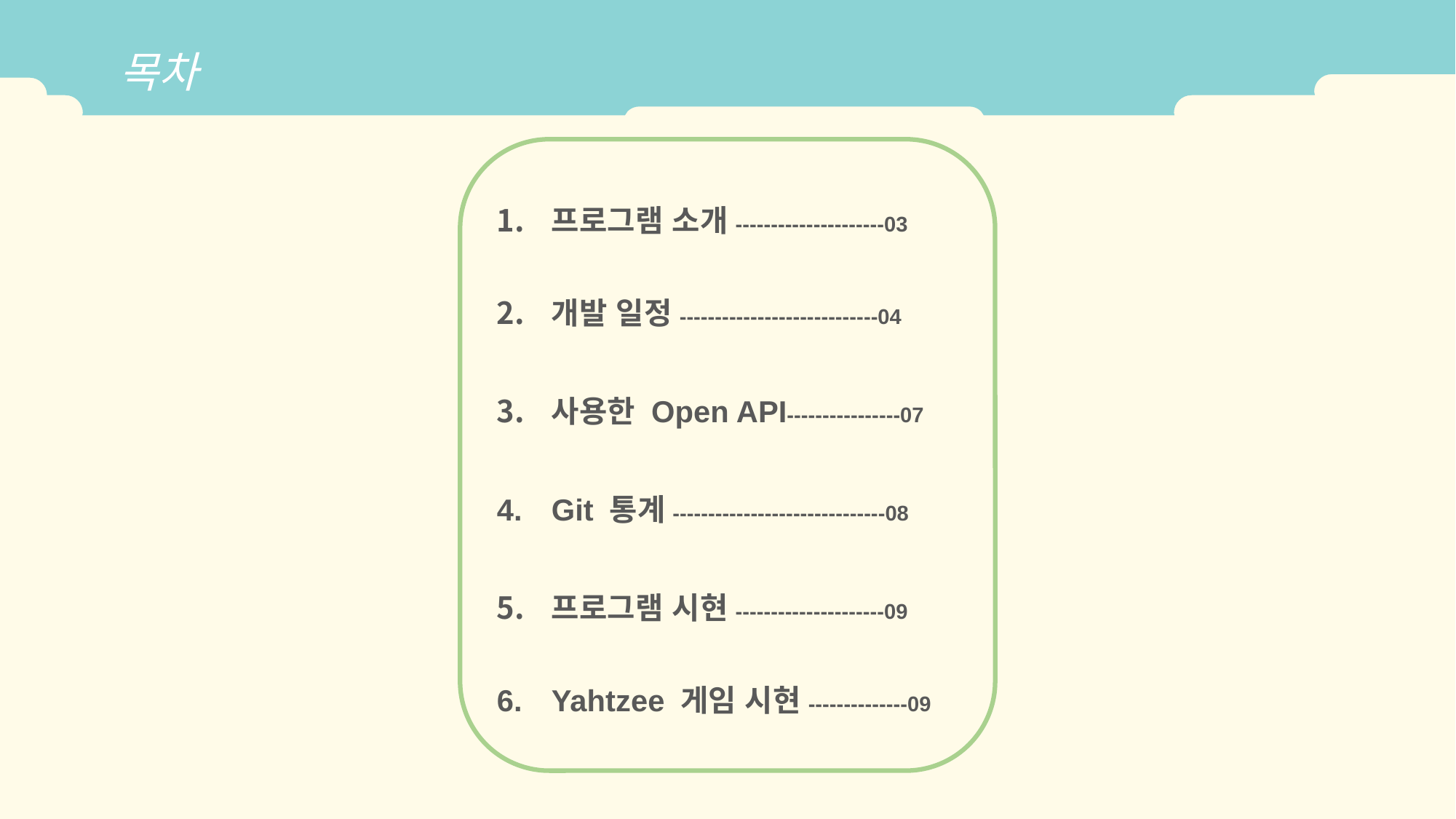

목차

프로그램 소개---------------------03

개발 일정----------------------------04

사용한 Open API----------------07

Git 통계------------------------------08

프로그램 시현---------------------09

Yahtzee 게임 시현--------------09